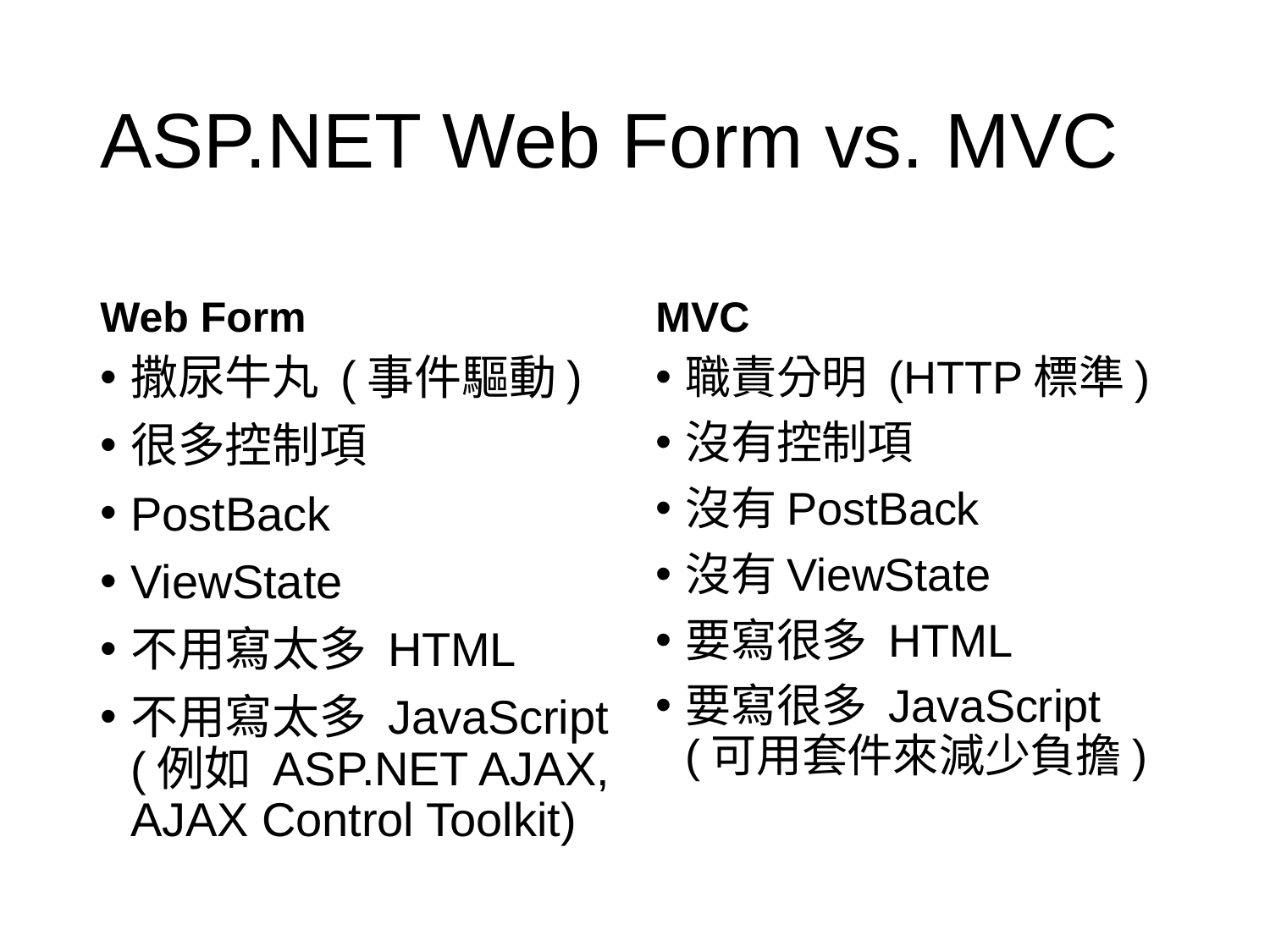

# ASP.NET Web Form vs. MVC
Web Form
MVC
撒尿牛丸 (事件驅動)
很多控制項
PostBack
ViewState
不用寫太多 HTML
不用寫太多 JavaScript (例如 ASP.NET AJAX, AJAX Control Toolkit)
職責分明 (HTTP標準)
沒有控制項
沒有PostBack
沒有ViewState
要寫很多 HTML
要寫很多 JavaScript (可用套件來減少負擔)